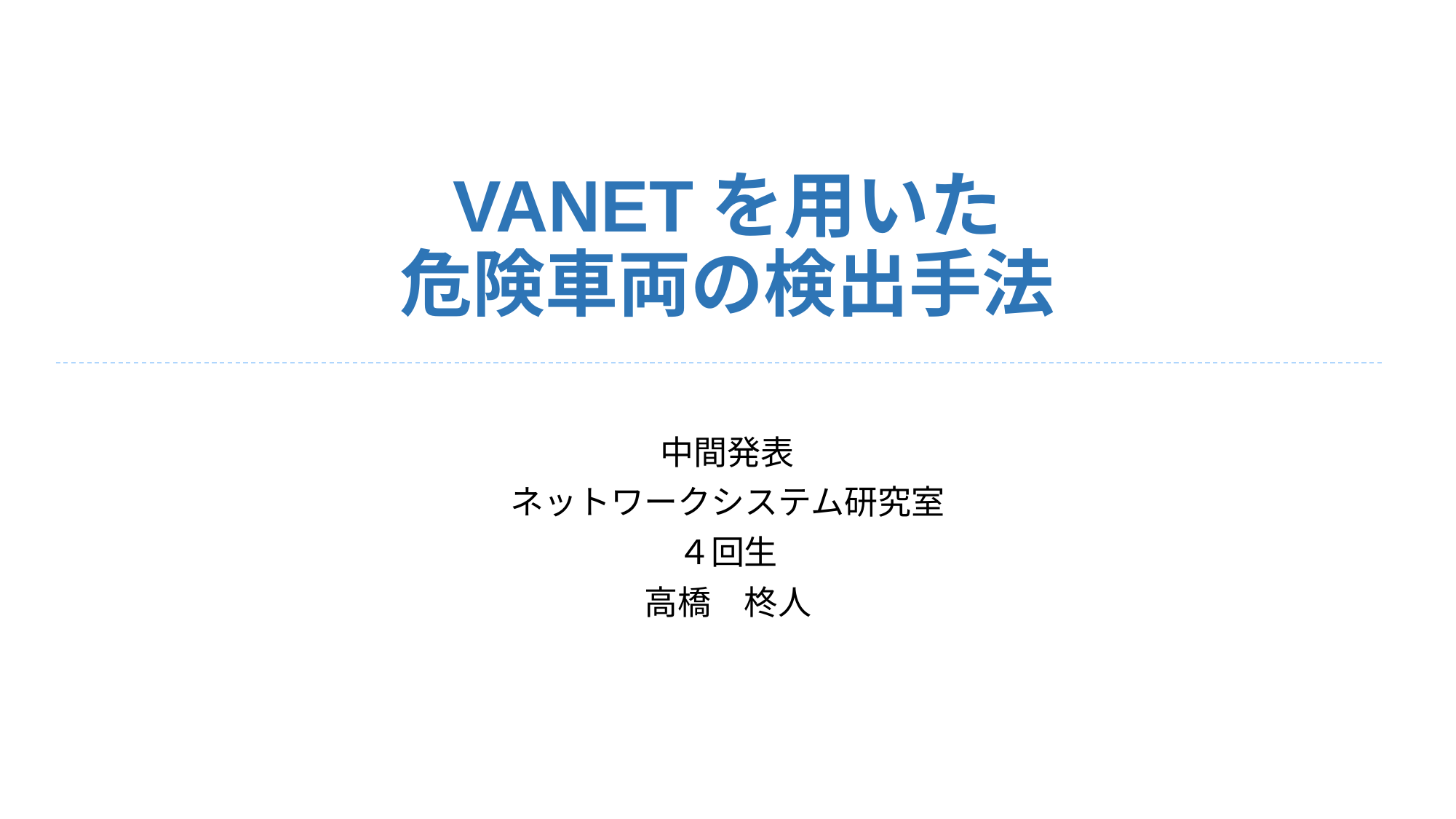

# VANETを用いた 危険車両の検出手法
中間発表
ネットワークシステム研究室
４回生
高橋　柊人